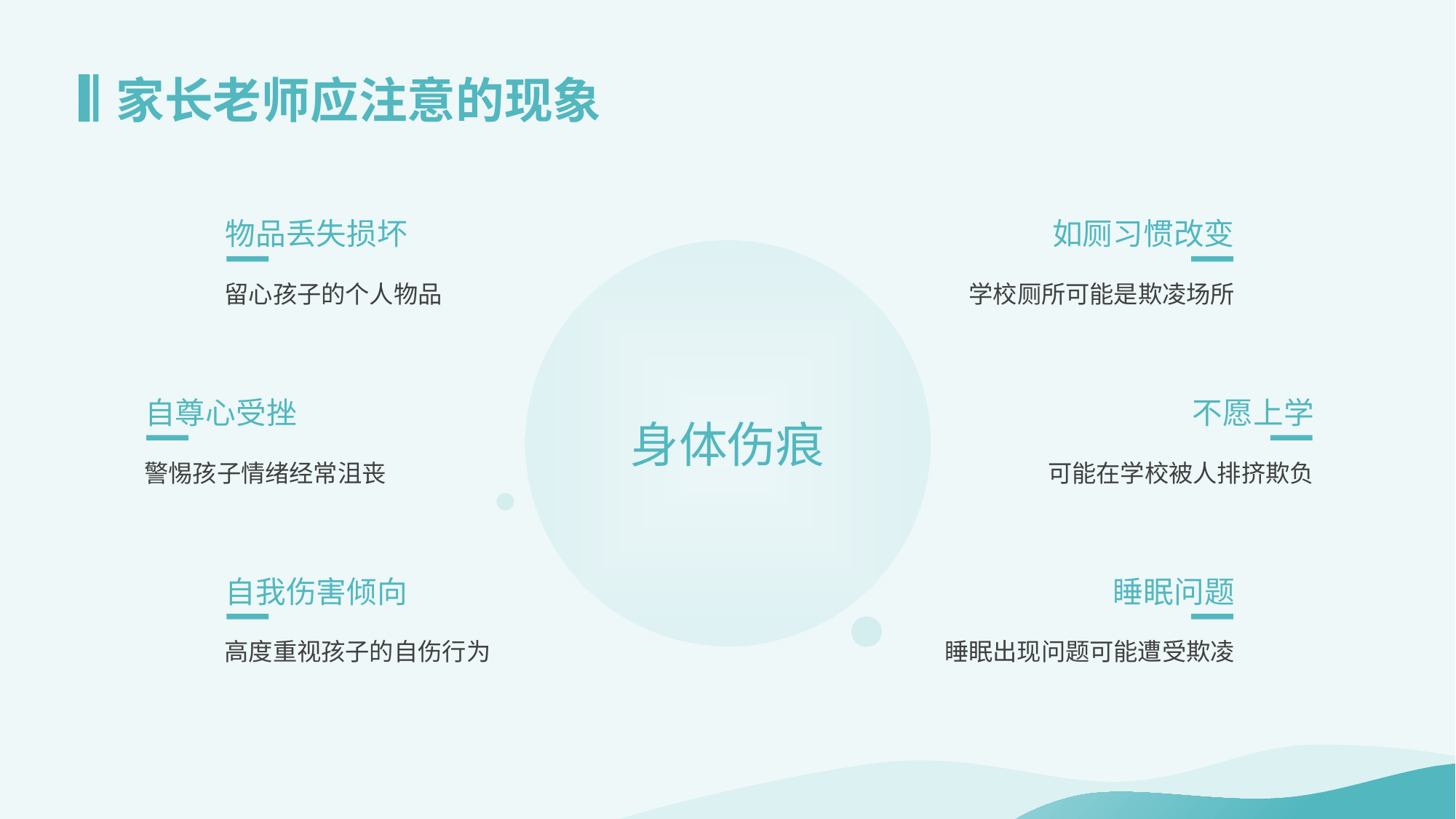

# 家长老师应注意的现象

物品丢失损坏

留心孩子的个人物品

如厕习惯改变

学校厕所可能是欺凌场所

自尊心受挫

警惕孩子情绪经常沮丧

不愿上学

可能在学校被人排挤欺负

身体伤痕

自我伤害倾向

高度重视孩子的自伤行为

睡眠问题

睡眠出现问题可能遭受欺凌